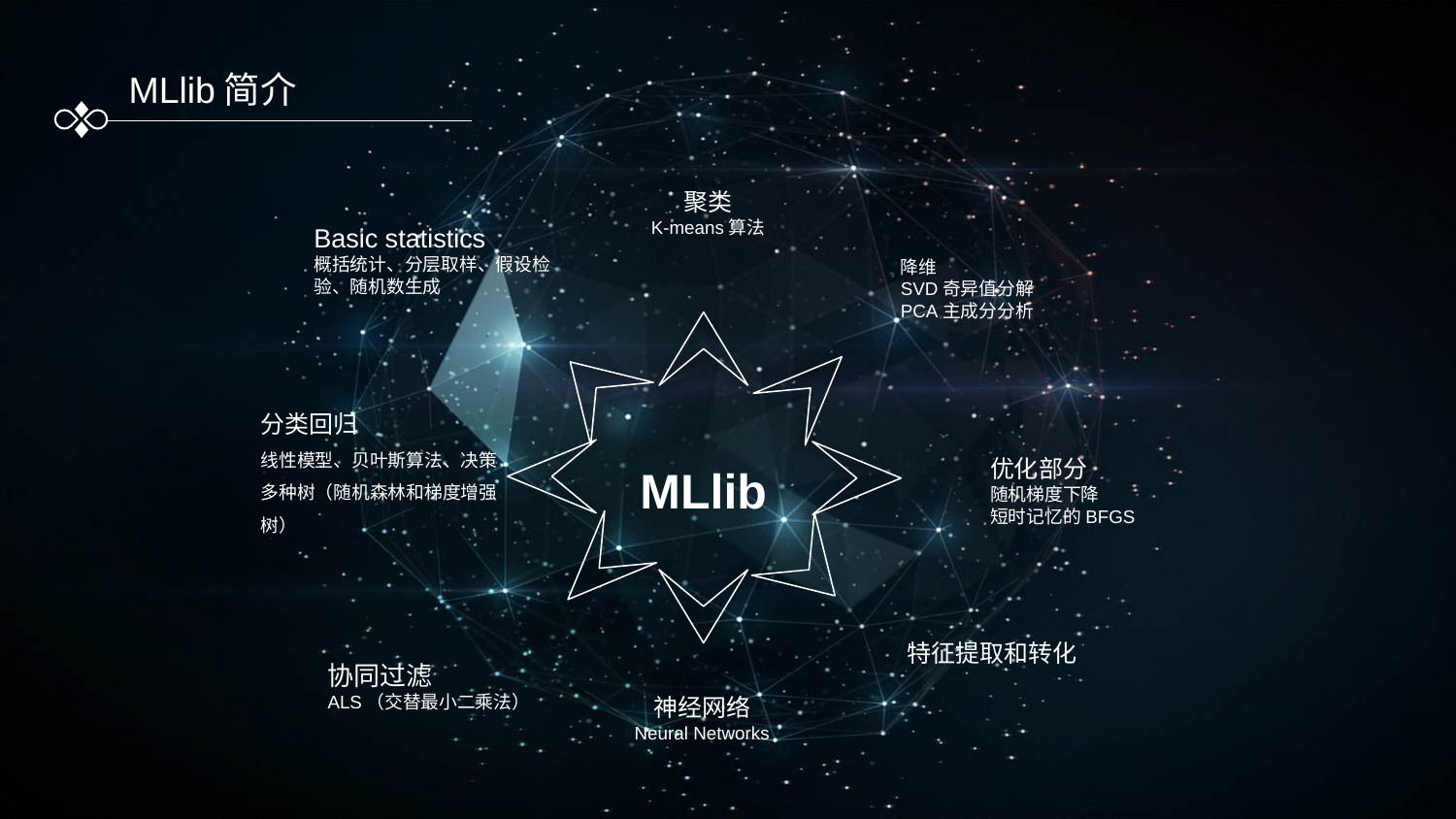

MLlib简介

聚类
K-means算法
Basic statistics
概括统计、分层取样、假设检验、随机数生成
降维
SVD奇异值分解
PCA主成分分析

分类回归
线性模型、贝叶斯算法、决策多种树（随机森林和梯度增强树）
优化部分
随机梯度下降
短时记忆的BFGS
MLlib
特征提取和转化
协同过滤
ALS（交替最小二乘法）
神经网络
Neural Networks